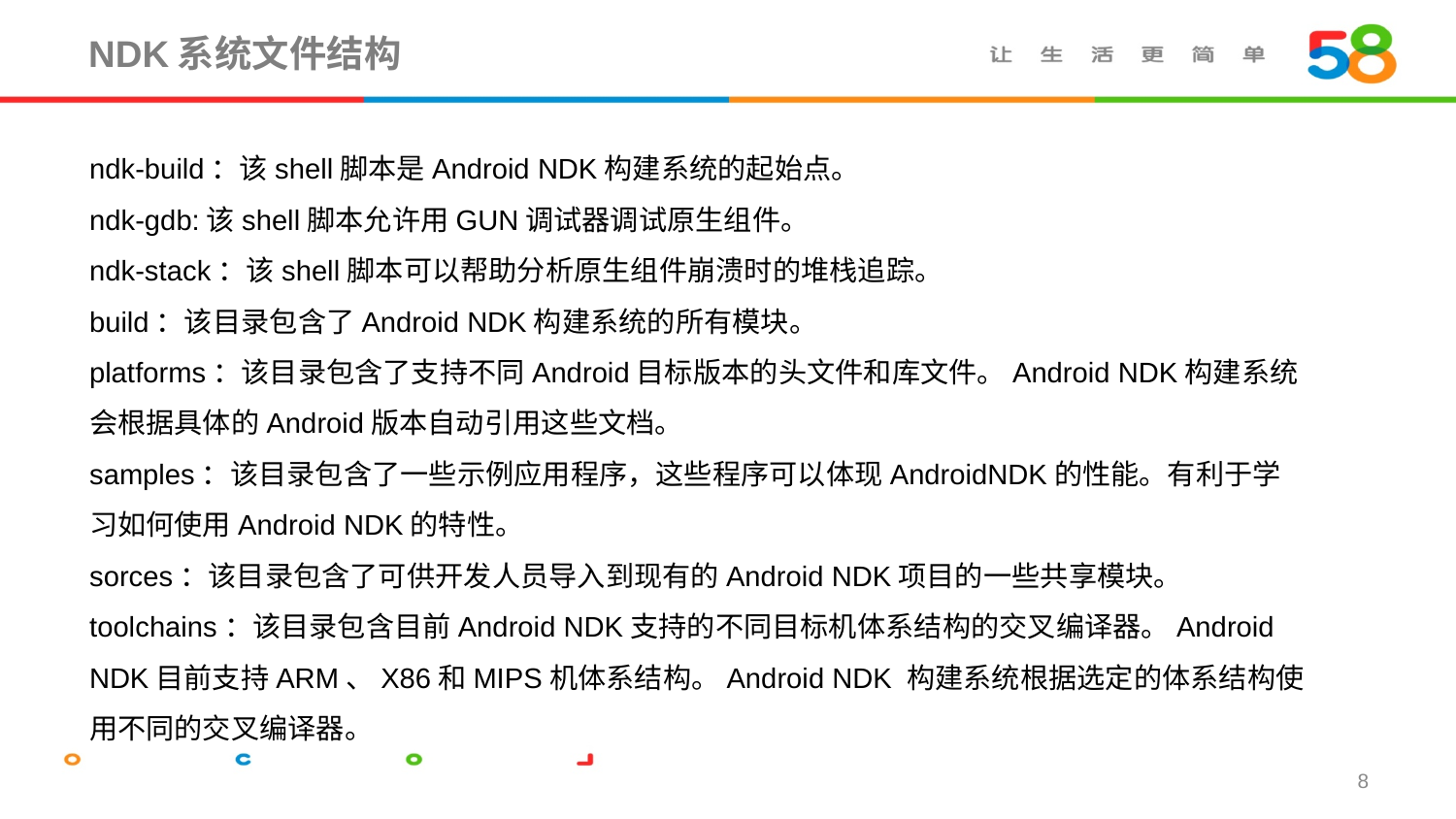

# NDK系统文件结构
ndk-build：该shell脚本是Android NDK构建系统的起始点。
ndk-gdb:该shell脚本允许用GUN调试器调试原生组件。
ndk-stack：该shell脚本可以帮助分析原生组件崩溃时的堆栈追踪。
build：该目录包含了Android NDK构建系统的所有模块。
platforms：该目录包含了支持不同Android目标版本的头文件和库文件。Android NDK构建系统会根据具体的Android版本自动引用这些文档。
samples：该目录包含了一些示例应用程序，这些程序可以体现AndroidNDK的性能。有利于学习如何使用Android NDK的特性。
sorces：该目录包含了可供开发人员导入到现有的Android NDK项目的一些共享模块。
toolchains：该目录包含目前Android NDK支持的不同目标机体系结构的交叉编译器。Android NDK目前支持ARM、X86和MIPS机体系结构。Android NDK 构建系统根据选定的体系结构使用不同的交叉编译器。
8